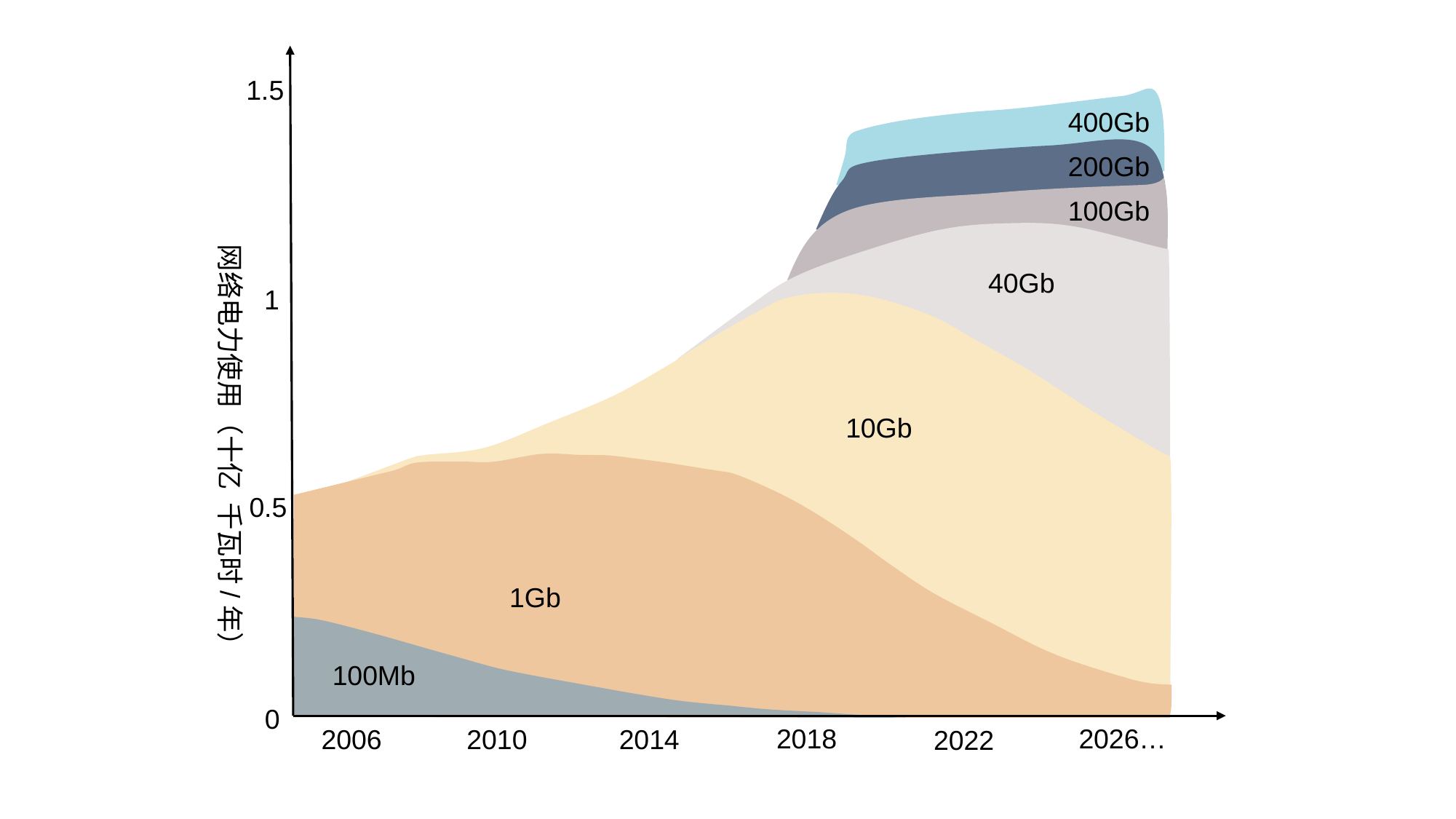

1.5

400Gb

200Gb

100Gb

网络电力使用（十亿  千瓦时/年）
40Gb
1

10Gb

0.5
1Gb

100Mb
0
2018
2026…
2006
2010
2014
2022